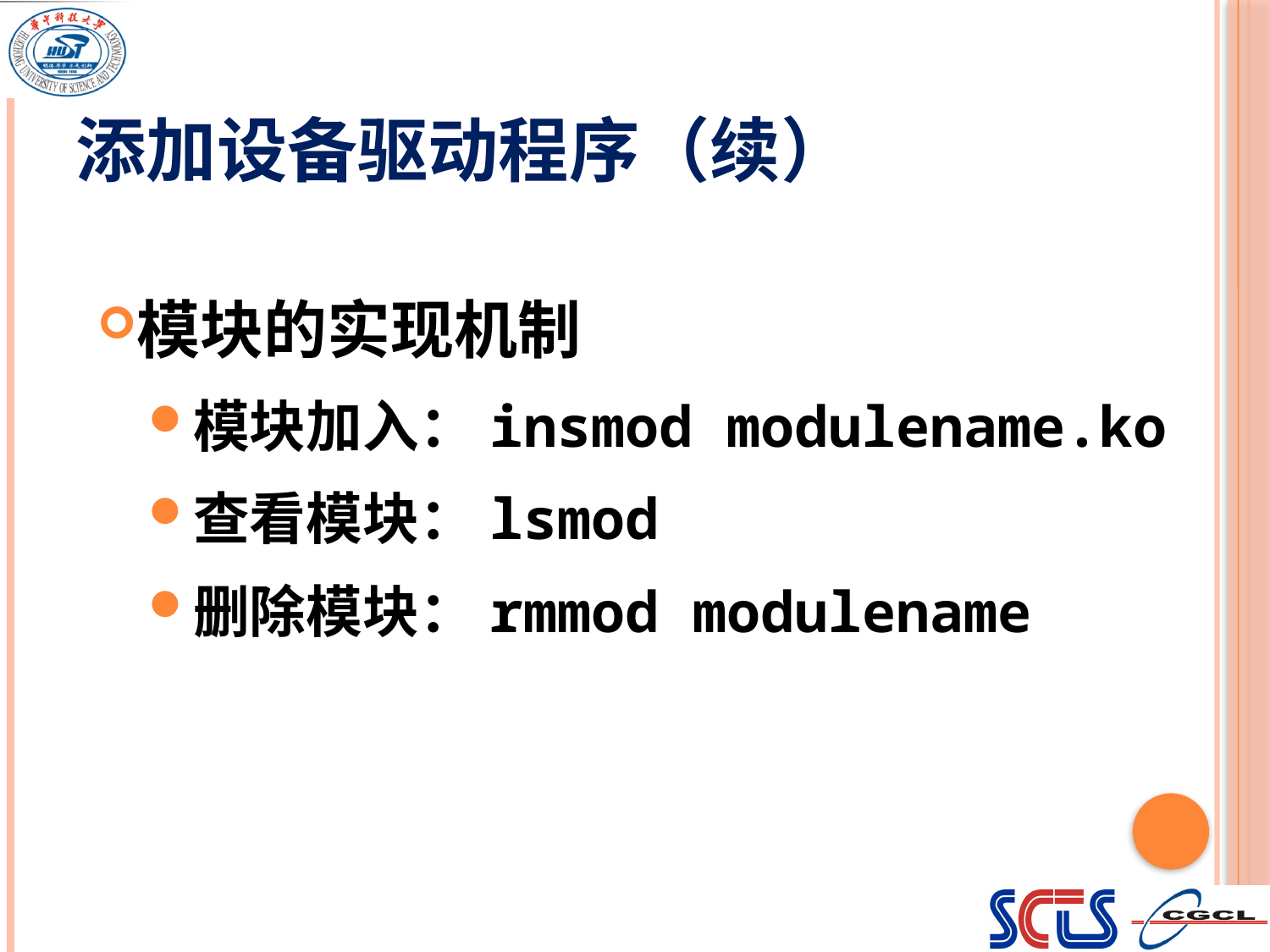

# 添加设备驱动程序（续）
模块的实现机制
模块加入：insmod modulename.ko
查看模块：lsmod
删除模块：rmmod modulename

43